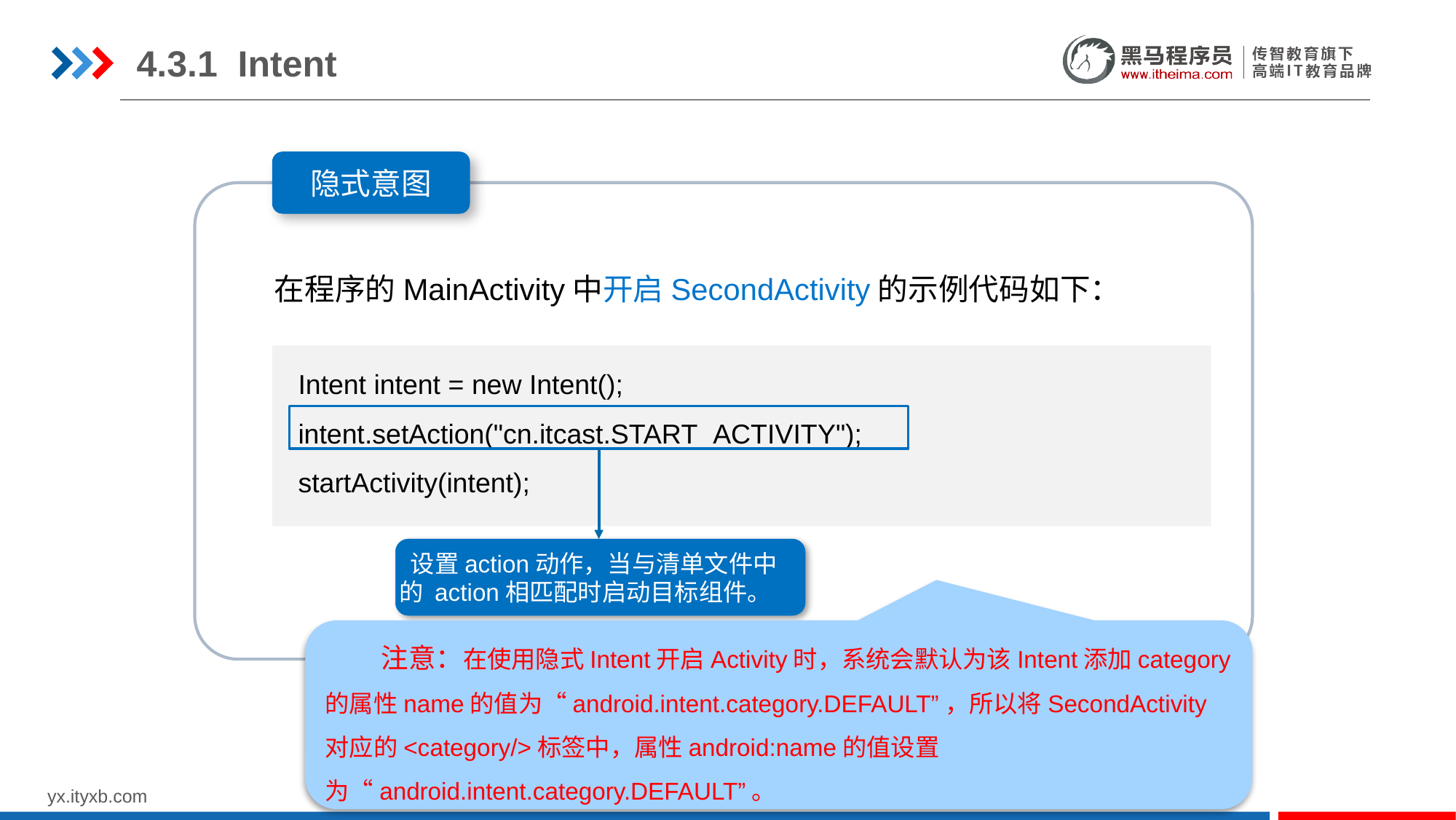

4.3.1  Intent
隐式意图

在程序的MainActivity中开启SecondActivity的示例代码如下：
  Intent intent = new Intent();
  intent.setAction("cn.itcast.START_ACTIVITY");
  startActivity(intent);

 设置action动作，当与清单文件中的 action相匹配时启动目标组件。
        注意：在使用隐式Intent开启Activity时，系统会默认为该Intent添加category的属性name的值为“android.intent.category.DEFAULT”，所以将SecondActivity对应的<category/>标签中，属性android:name的值设置为“android.intent.category.DEFAULT”。